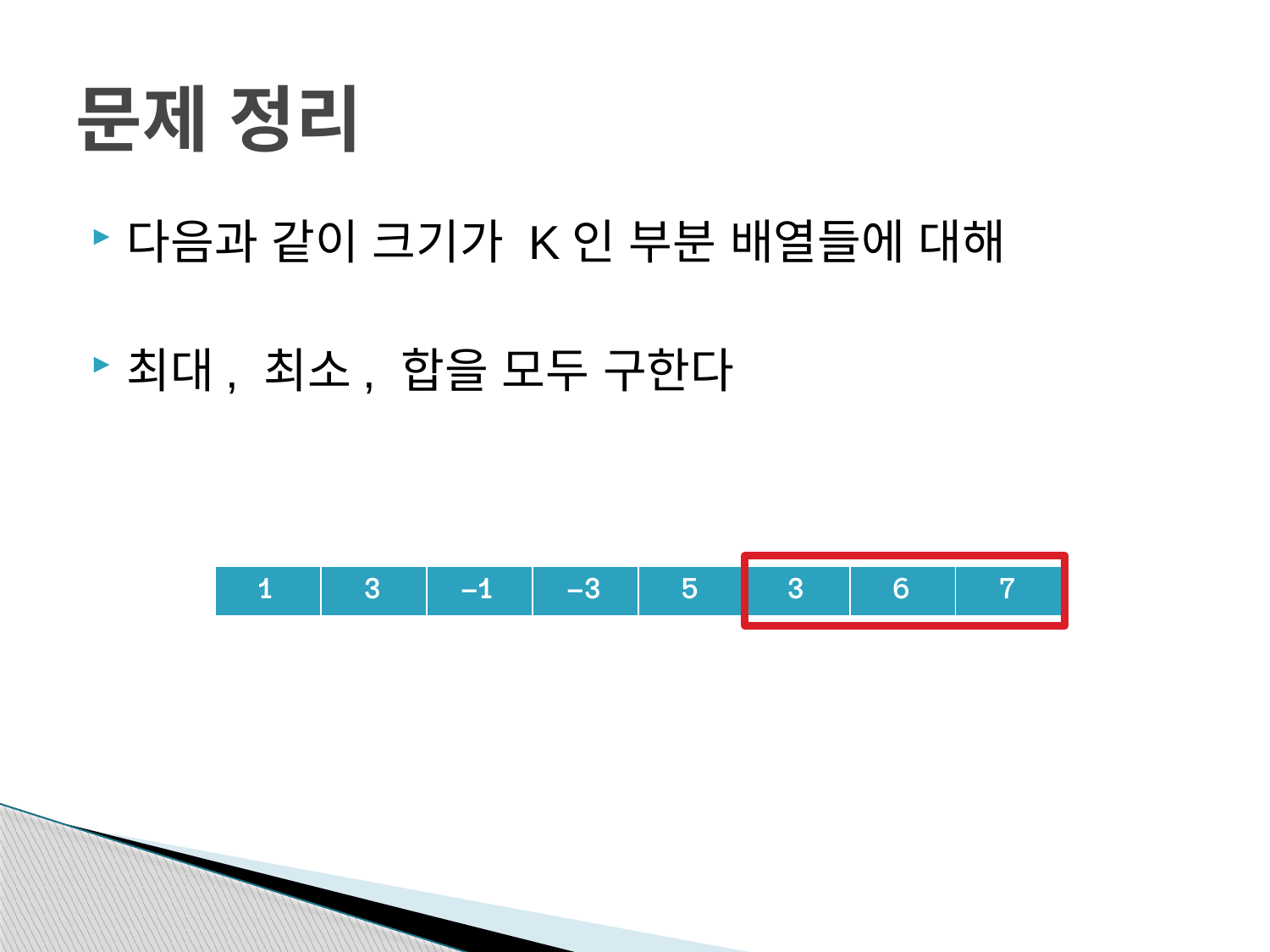

# 문제 정리
다음과 같이 크기가 K인 부분 배열들에 대해

최대, 최소, 합을 모두 구한다

| 1 | 3 | -1 | -3 | 5 | 3 | 6 | 7 |
| --- | --- | --- | --- | --- | --- | --- | --- |